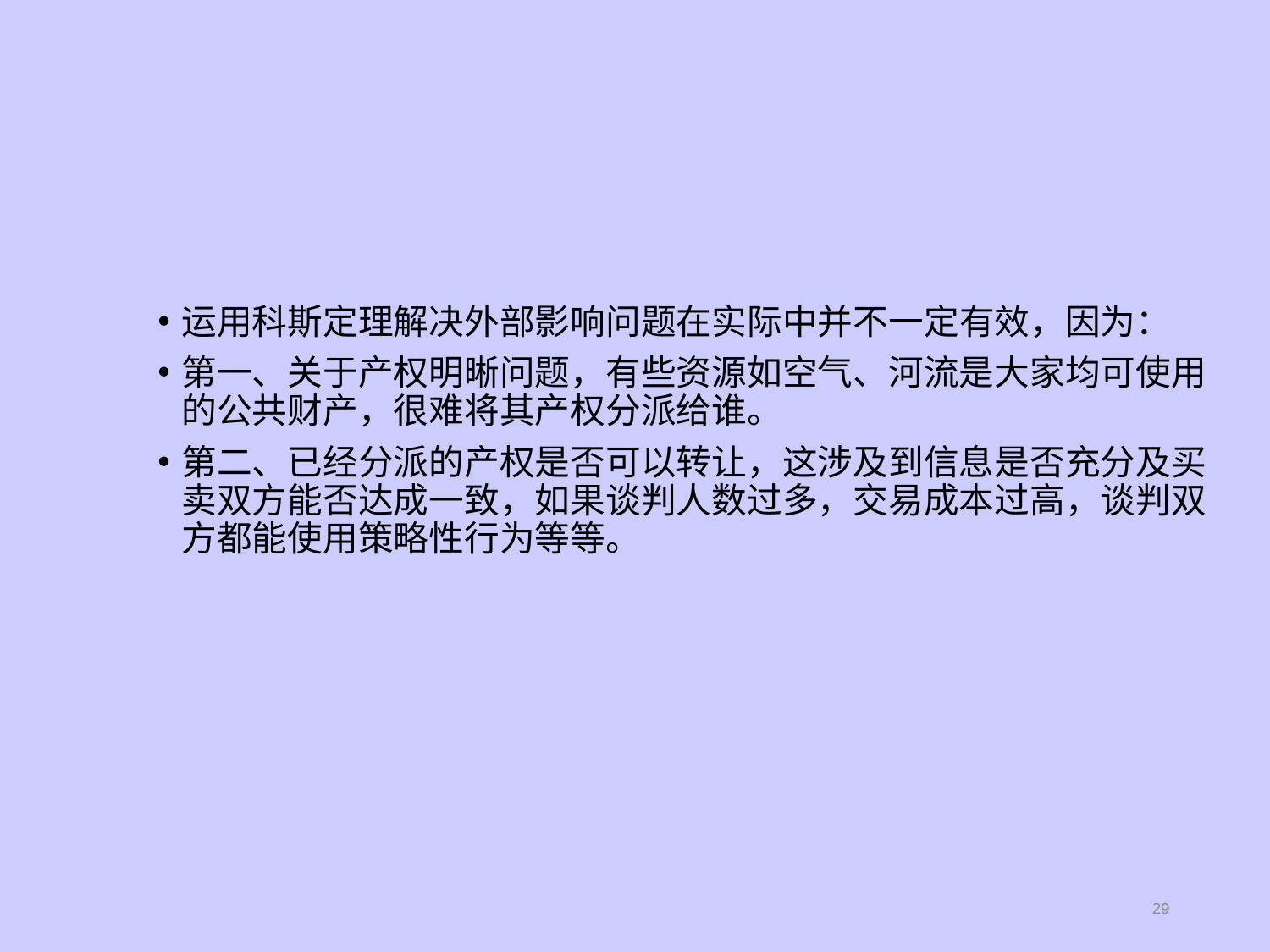

#
运用科斯定理解决外部影响问题在实际中并不一定有效，因为：
第一、关于产权明晰问题，有些资源如空气、河流是大家均可使用的公共财产，很难将其产权分派给谁。
第二、已经分派的产权是否可以转让，这涉及到信息是否充分及买卖双方能否达成一致，如果谈判人数过多，交易成本过高，谈判双方都能使用策略性行为等等。

29